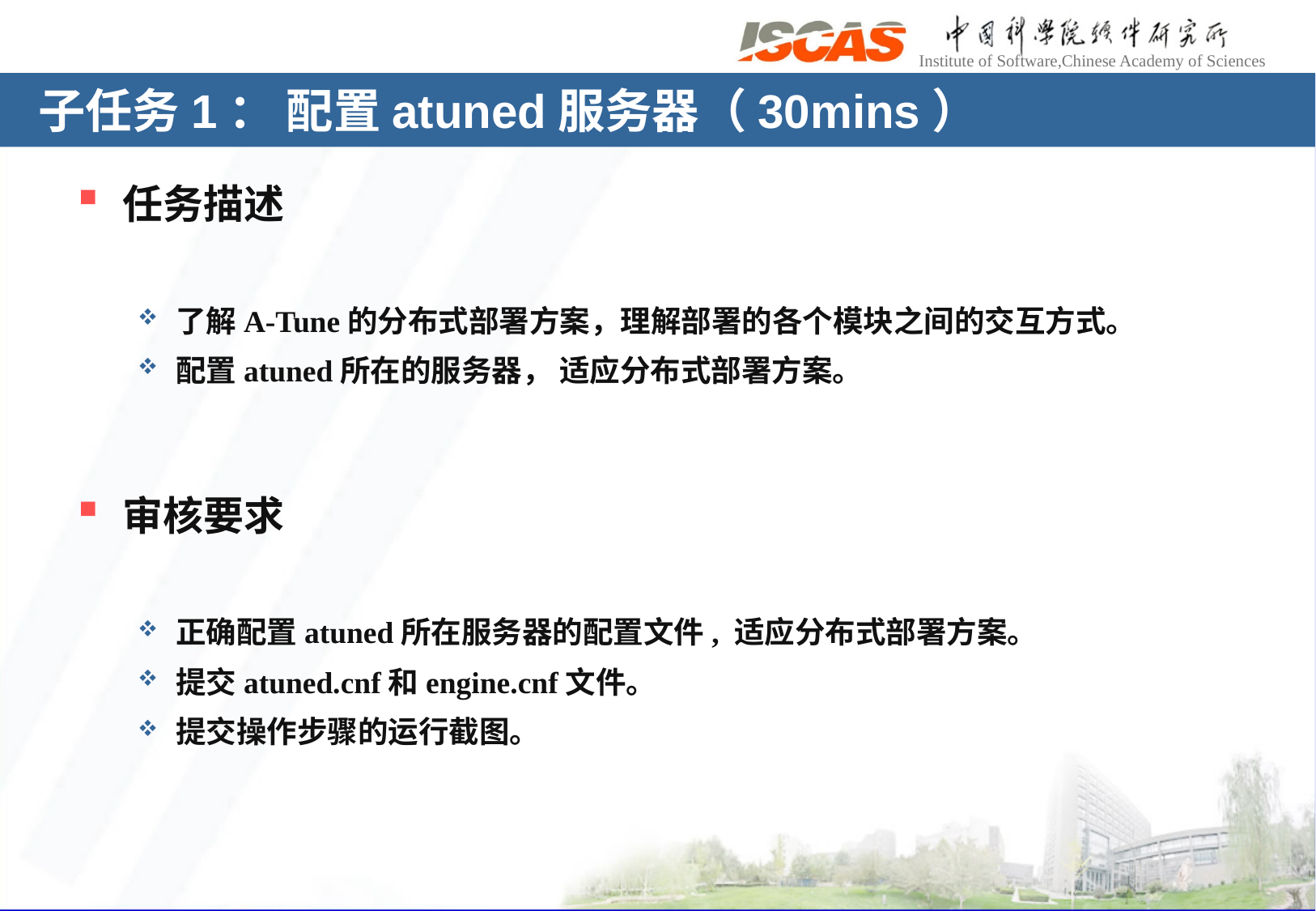

# 子任务1： 配置atuned服务器（30mins）
任务描述

了解A-Tune的分布式部署方案，理解部署的各个模块之间的交互方式。
配置atuned所在的服务器， 适应分布式部署方案。

审核要求

正确配置atuned所在服务器的配置文件, 适应分布式部署方案。
提交atuned.cnf和engine.cnf文件。
提交操作步骤的运行截图。